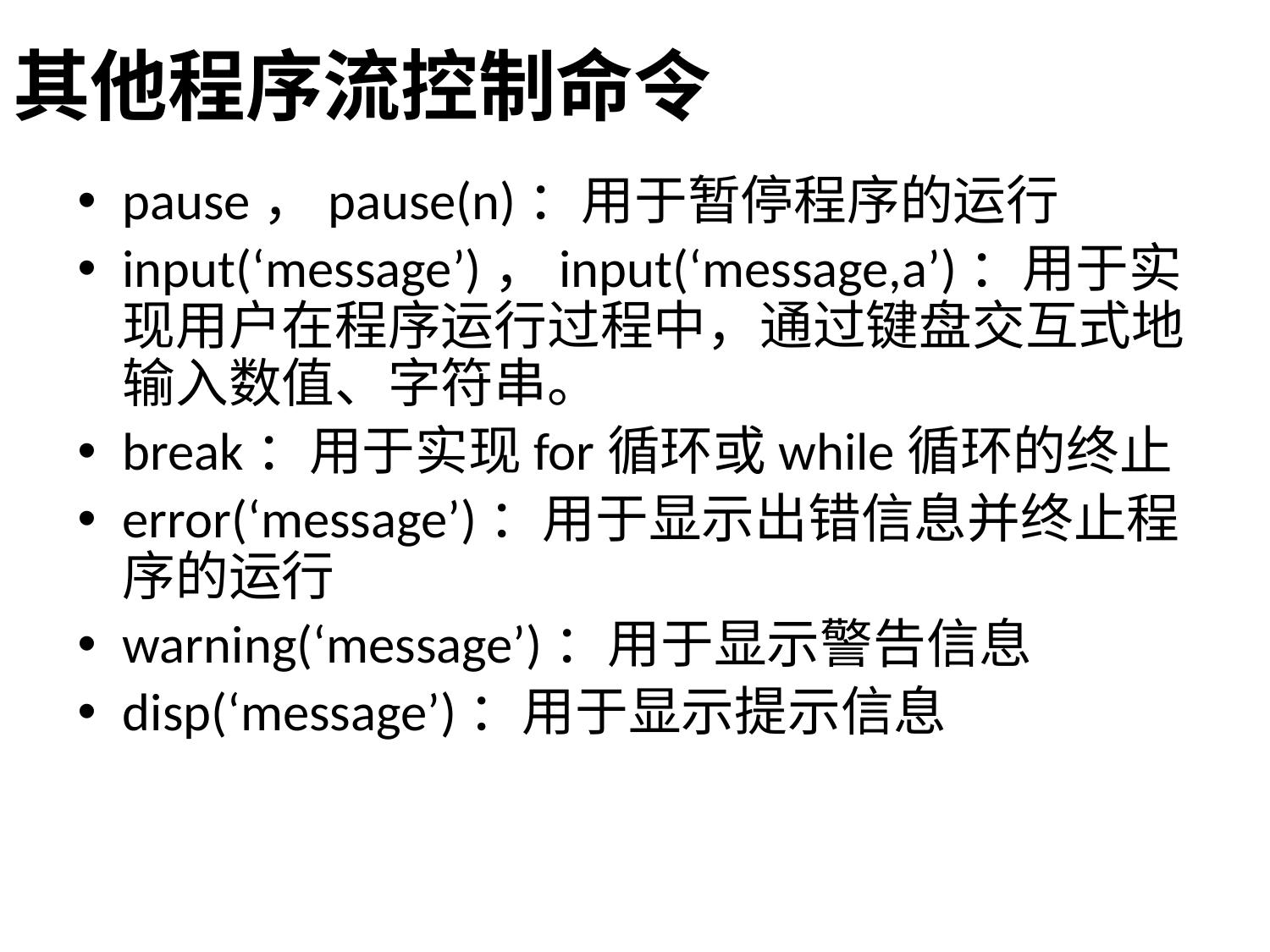

# 其他程序流控制命令
pause，pause(n)：用于暂停程序的运行
input(‘message’)，input(‘message,a’)：用于实现用户在程序运行过程中，通过键盘交互式地输入数值、字符串。
break：用于实现for循环或while循环的终止
error(‘message’)：用于显示出错信息并终止程序的运行
warning(‘message’)：用于显示警告信息
disp(‘message’)：用于显示提示信息